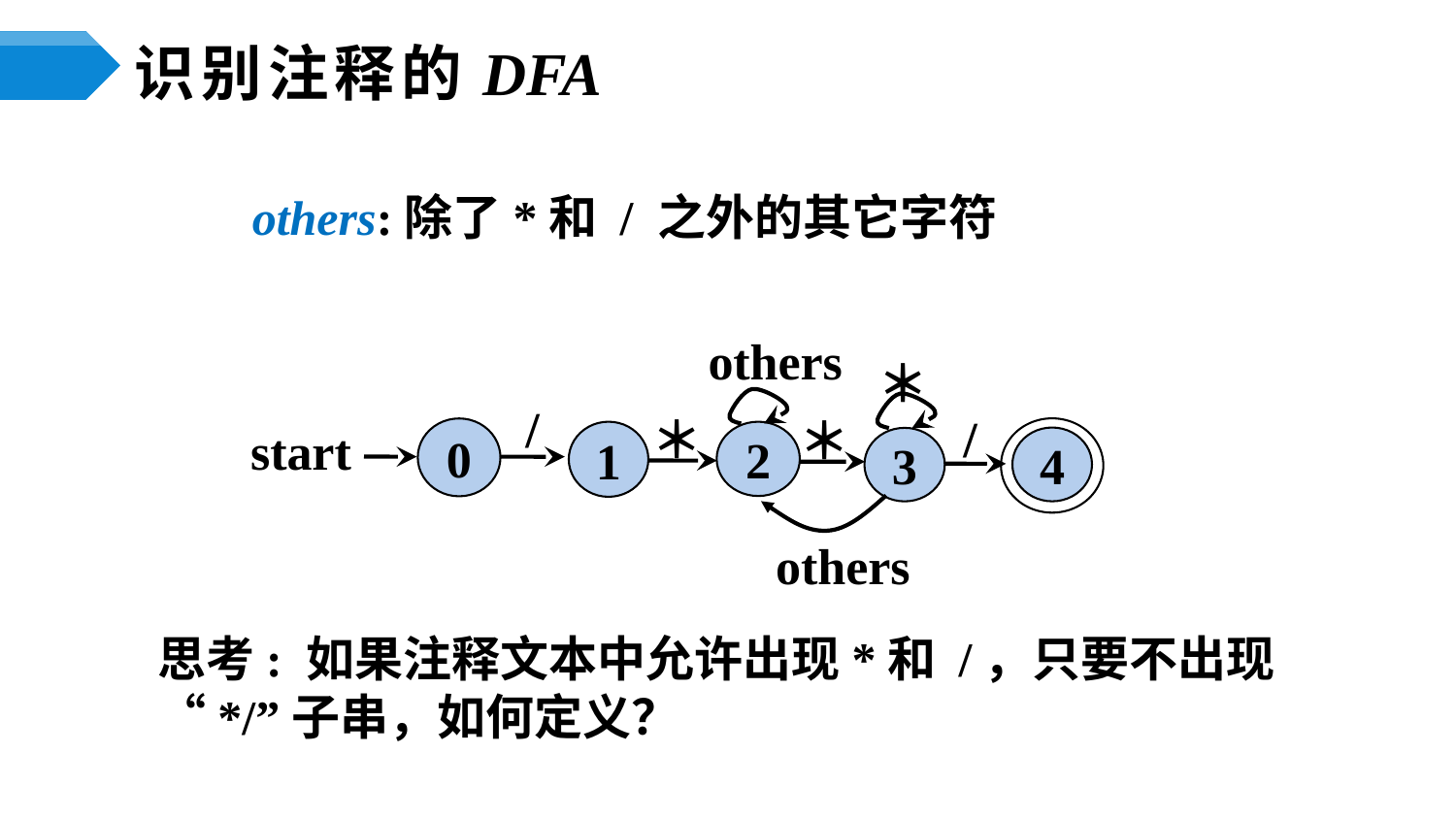

# 识别注释的DFA
others:除了*和 / 之外的其它字符
others
＊

2
3

/
4

/
0
1

＊
＊
start

others
思考: 如果注释文本中允许出现*和 /，只要不出现“*/”子串，如何定义？